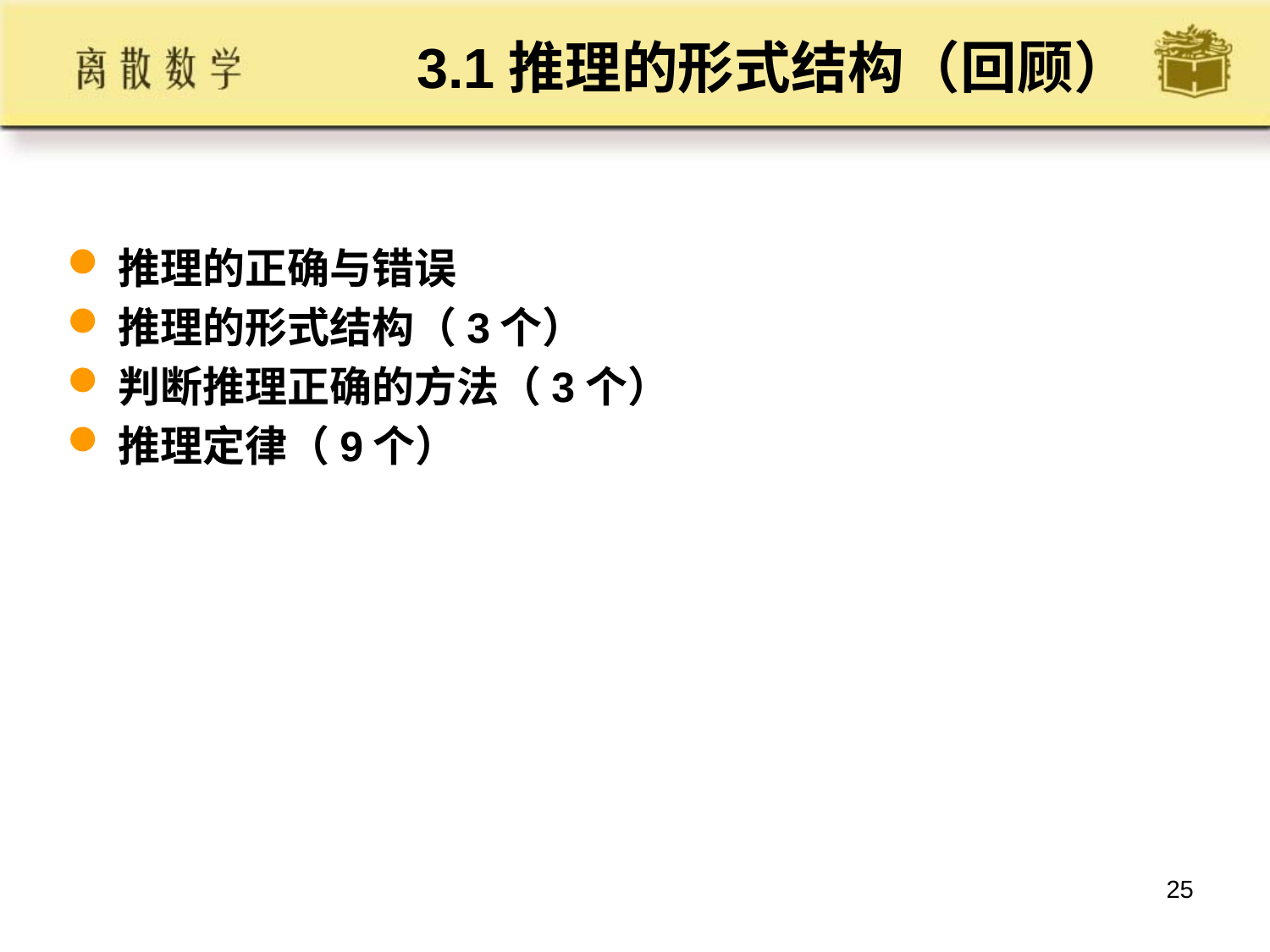

# 3.1推理的形式结构（回顾）

推理的正确与错误
推理的形式结构（3个）
判断推理正确的方法（3个）
推理定律（9个）

25